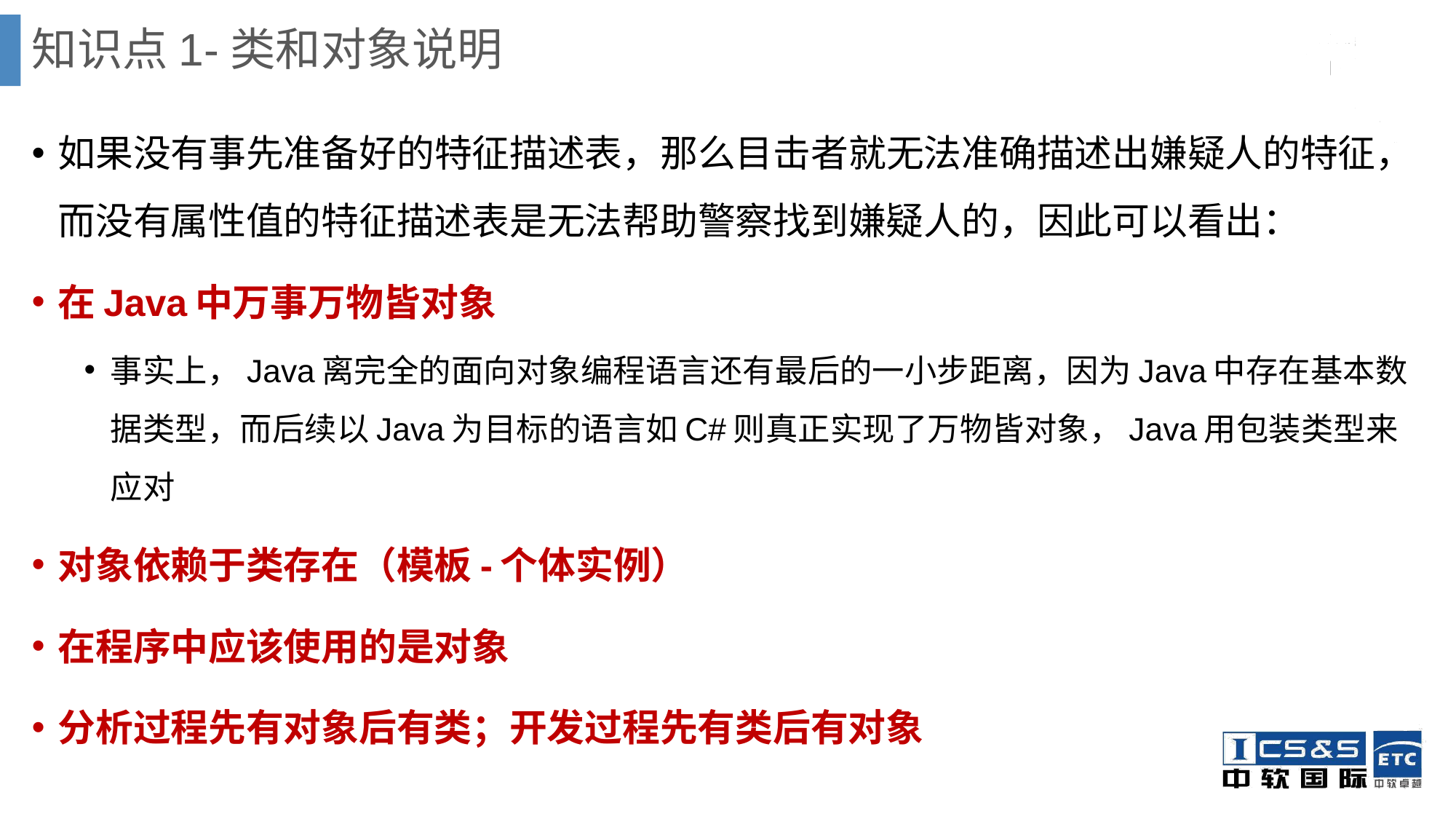

# 知识点1-类和对象说明
如果没有事先准备好的特征描述表，那么目击者就无法准确描述出嫌疑人的特征，而没有属性值的特征描述表是无法帮助警察找到嫌疑人的，因此可以看出：
在Java中万事万物皆对象
事实上，Java离完全的面向对象编程语言还有最后的一小步距离，因为Java中存在基本数据类型，而后续以Java为目标的语言如C#则真正实现了万物皆对象，Java用包装类型来应对
对象依赖于类存在（模板-个体实例）
在程序中应该使用的是对象
分析过程先有对象后有类；开发过程先有类后有对象